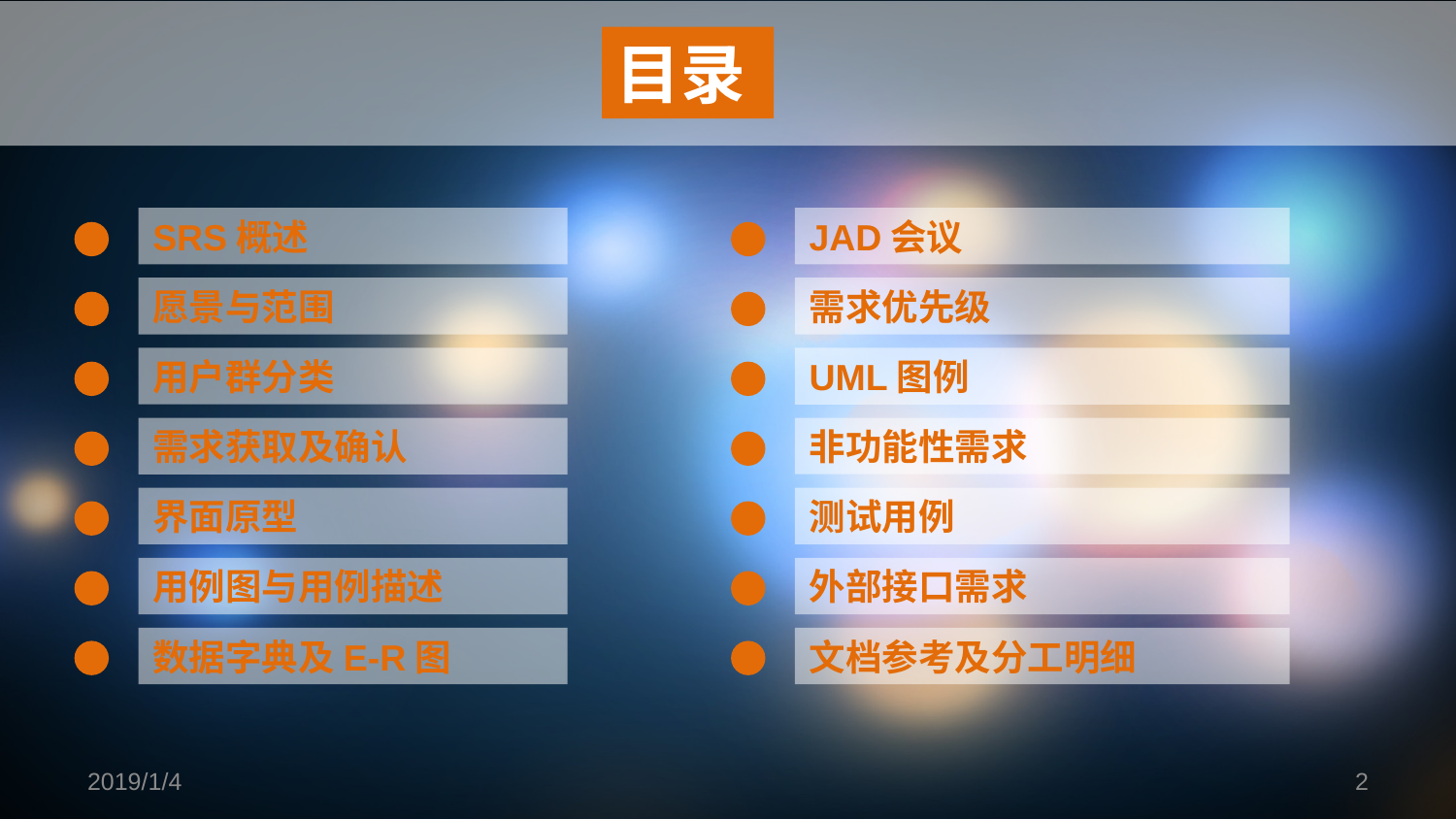

目录
SRS概述
JAD会议

愿景与范围
需求优先级

用户群分类
UML图例

需求获取及确认
非功能性需求

测试用例
界面原型

外部接口需求
用例图与用例描述

数据字典及E-R图
文档参考及分工明细

2019/1/4
2